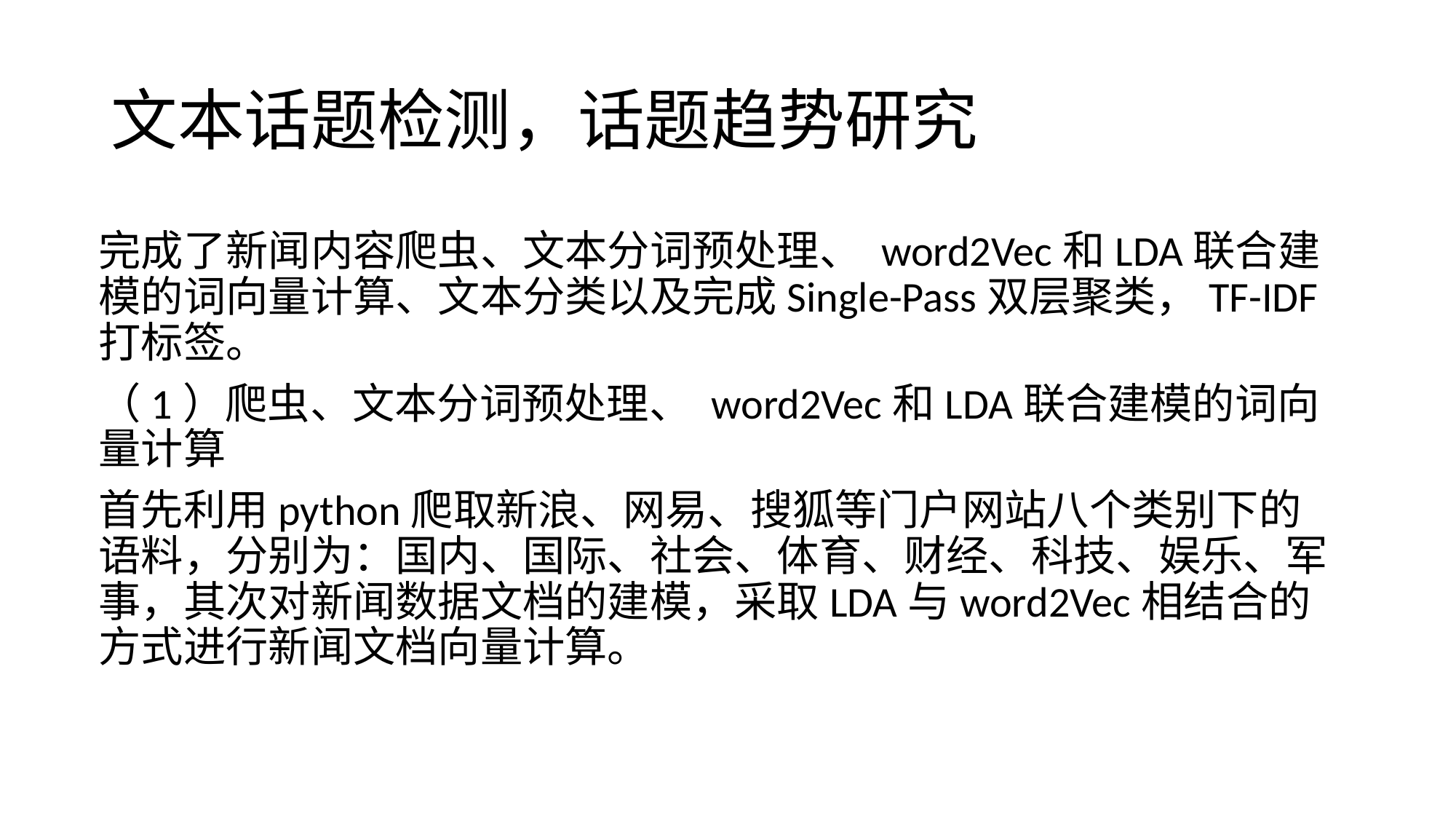

# 文本话题检测，话题趋势研究
完成了新闻内容爬虫、文本分词预处理、 word2Vec和LDA联合建模的词向量计算、文本分类以及完成Single-Pass双层聚类，TF-IDF打标签。
（1）爬虫、文本分词预处理、 word2Vec和LDA联合建模的词向量计算
首先利用python爬取新浪、网易、搜狐等门户网站八个类别下的语料，分别为：国内、国际、社会、体育、财经、科技、娱乐、军事，其次对新闻数据文档的建模，采取LDA与word2Vec相结合的方式进行新闻文档向量计算。